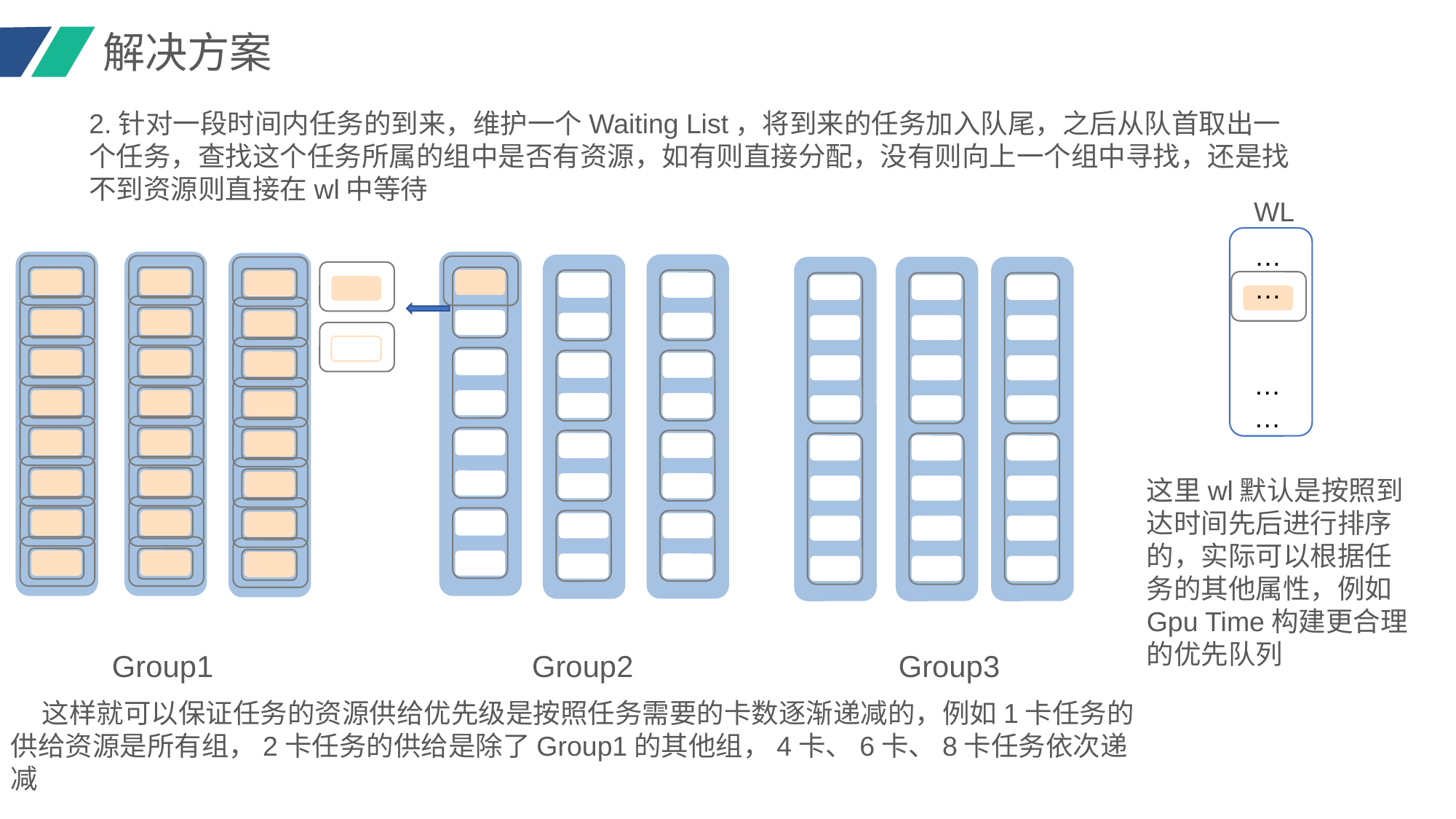

解决方案

2.针对一段时间内任务的到来，维护一个Waiting List，将到来的任务加入队尾，之后从队首取出一个任务，查找这个任务所属的组中是否有资源，如有则直接分配，没有则向上一个组中寻找，还是找不到资源则直接在wl中等待

WL

……

……

这里wl默认是按照到达时间先后进行排序的，实际可以根据任务的其他属性，例如Gpu Time构建更合理的优先队列

Group1
Group2
Group3
    这样就可以保证任务的资源供给优先级是按照任务需要的卡数逐渐递减的，例如1卡任务的供给资源是所有组，2卡任务的供给是除了Group1的其他组，4卡、6卡、8卡任务依次递减